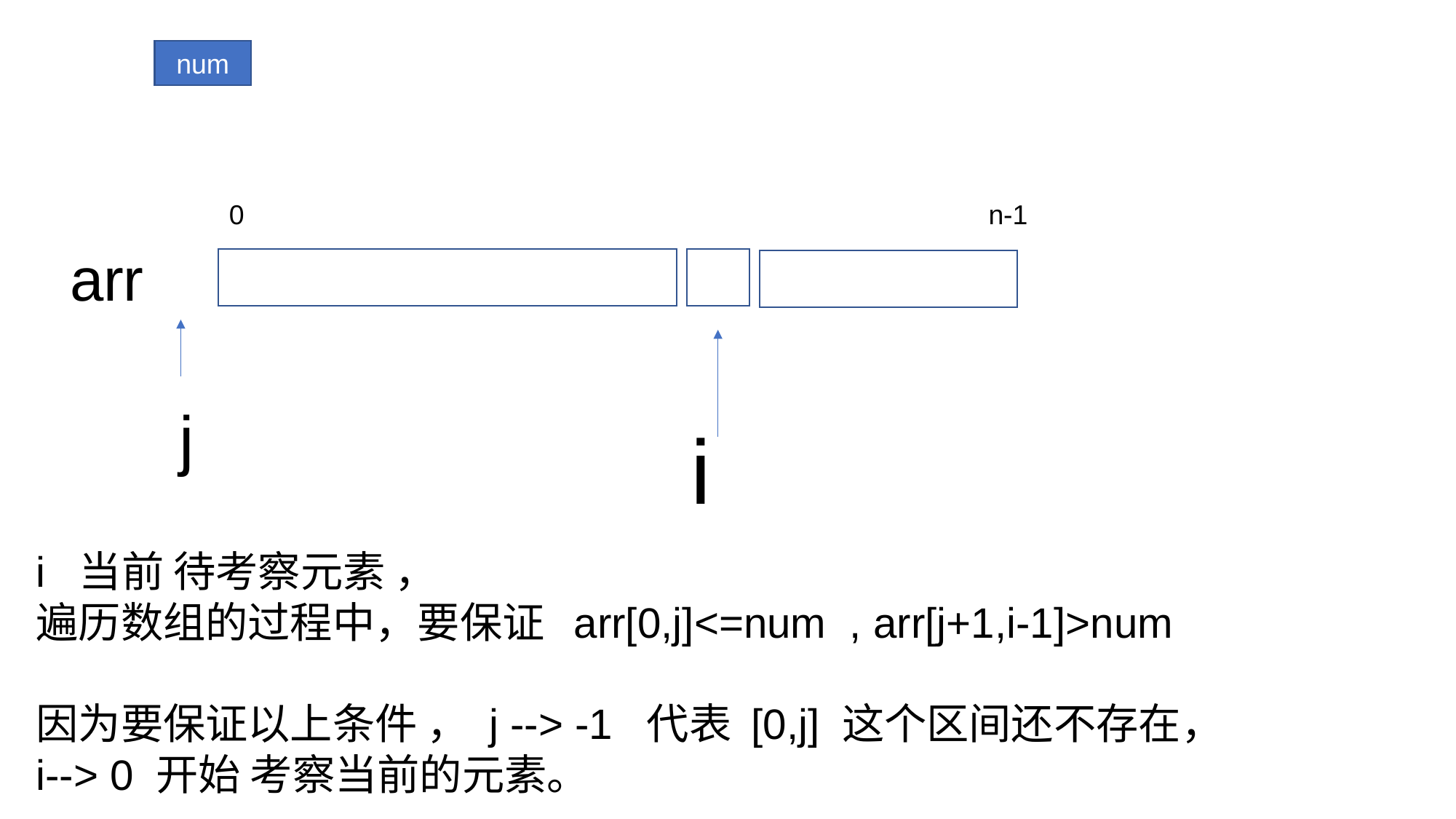

num
0
n-1
arr

j
i
i  当前 待考察元素 ，
遍历数组的过程中，要保证  arr[0,j]<=num  , arr[j+1,i-1]>num

因为要保证以上条件 ， j --> -1  代表 [0,j] 这个区间还不存在，
i--> 0 开始 考察当前的元素。